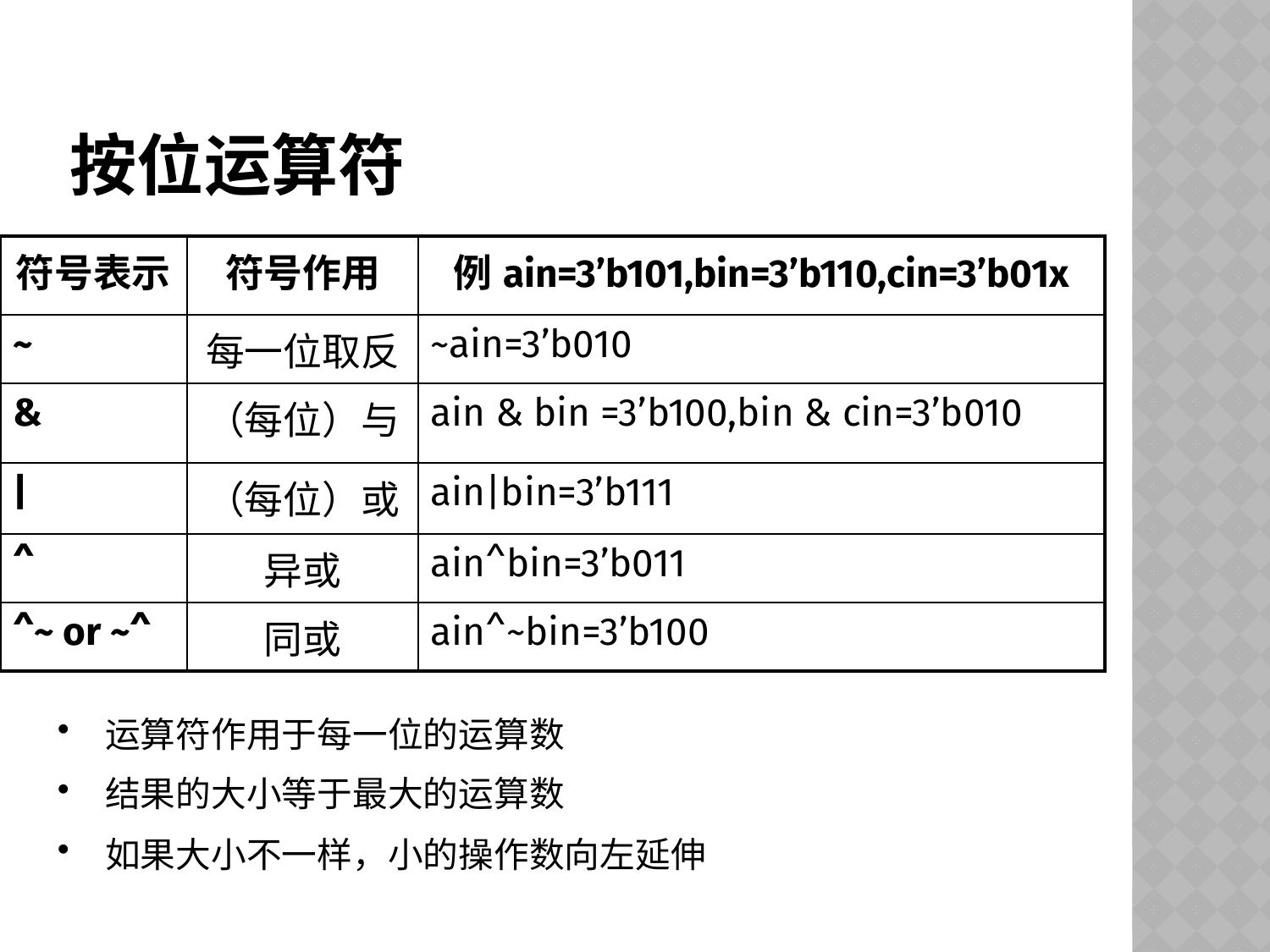

# 按位运算符
| 符号表示 | 符号作用 | 例ain=3’b101,bin=3’b110,cin=3’b01x |
| --- | --- | --- |
| ~ | 每一位取反 | ~ain=3’b010 |
| & | （每位）与 | ain & bin =3’b100,bin & cin=3’b010 |
| | | （每位）或 | ain|bin=3’b111 |
| ^ | 异或 | ain^bin=3’b011 |
| ^~ or ~^ | 同或 | ain^~bin=3’b100 |
运算符作用于每一位的运算数
结果的大小等于最大的运算数
如果大小不一样，小的操作数向左延伸